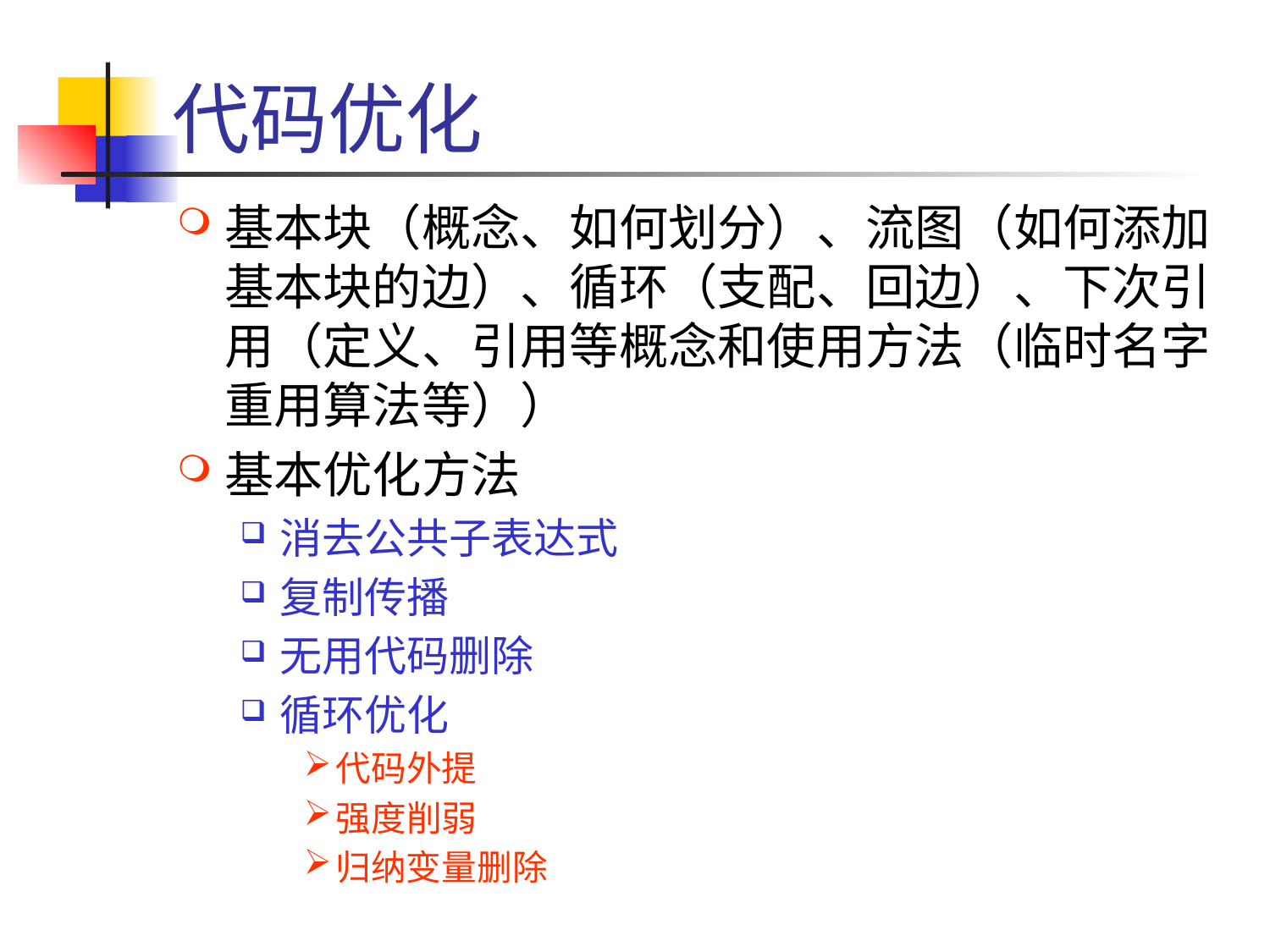

# 代码优化
基本块（概念、如何划分）、流图（如何添加基本块的边）、循环（支配、回边）、下次引用（定义、引用等概念和使用方法（临时名字重用算法等））
基本优化方法
消去公共子表达式
复制传播
无用代码删除
循环优化
代码外提
强度削弱
归纳变量删除